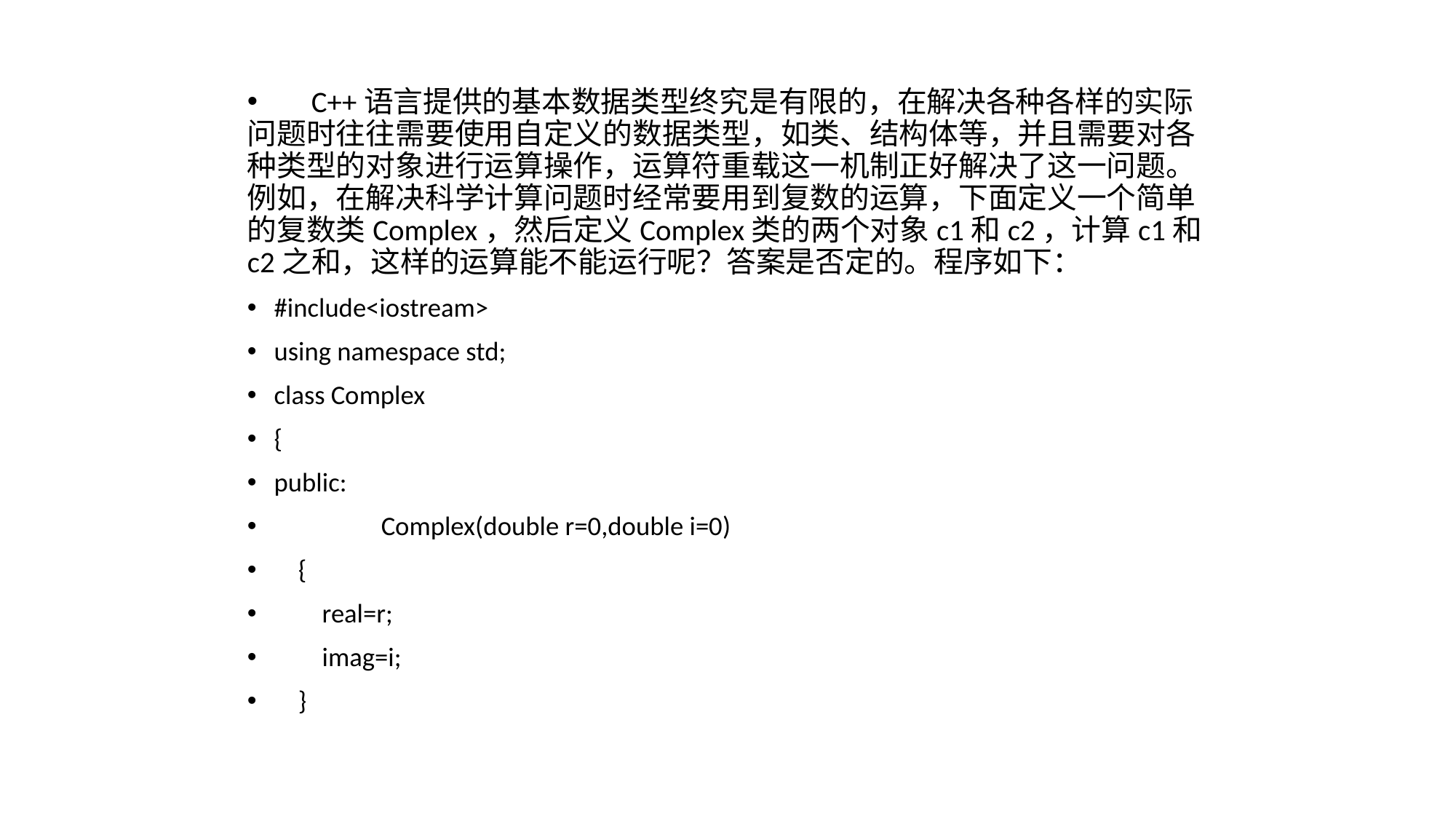

C++语言提供的基本数据类型终究是有限的，在解决各种各样的实际问题时往往需要使用自定义的数据类型，如类、结构体等，并且需要对各种类型的对象进行运算操作，运算符重载这一机制正好解决了这一问题。例如，在解决科学计算问题时经常要用到复数的运算，下面定义一个简单的复数类Complex，然后定义Complex类的两个对象c1和c2，计算c1和c2之和，这样的运算能不能运行呢？答案是否定的。程序如下：
#include<iostream>
using namespace std;
class Complex
{
public:
	Complex(double r=0,double i=0)
    {
        real=r;
        imag=i;
    }